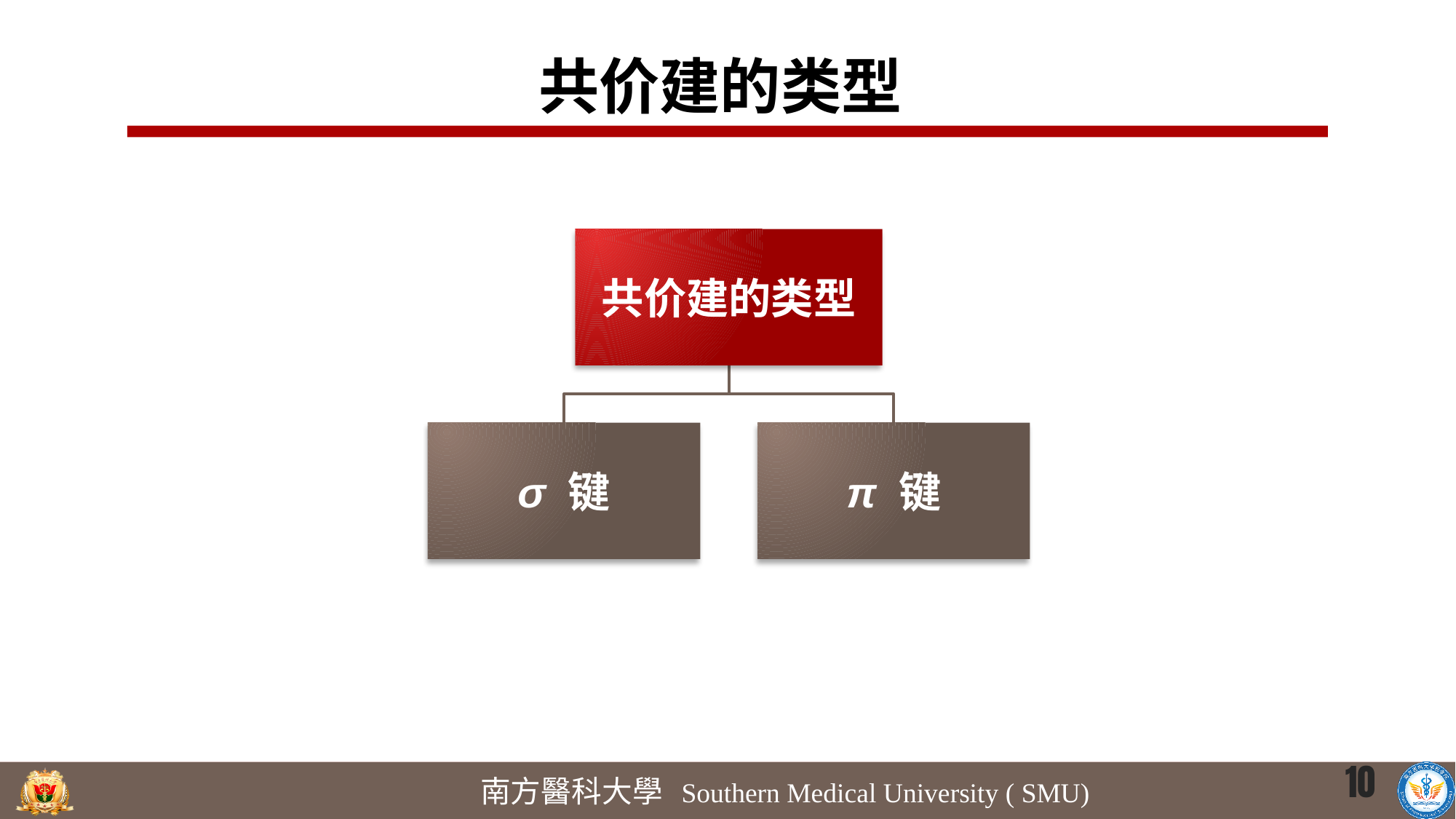

# 共价建的类型
共价建的类型
σ 键
π 键

10